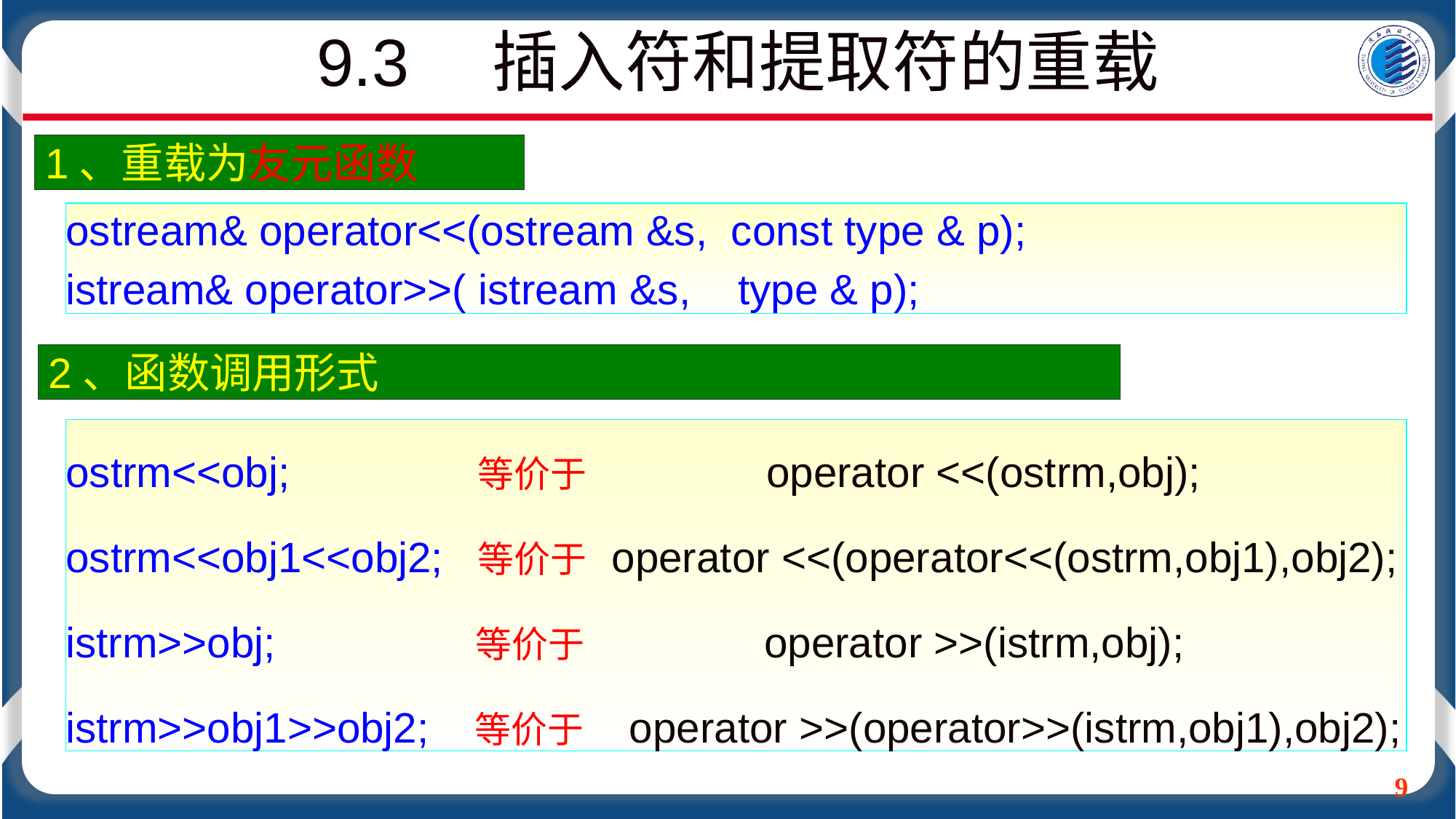

# 9.3　插入符和提取符的重载
1、重载为友元函数
ostream& operator<<(ostream &s,  const type & p);
istream& operator>>( istream &s,    type & p);
2、函数调用形式
ostrm<<obj;               等价于　　　　operator <<(ostrm,obj);
ostrm<<obj1<<obj2;  等价于  operator <<(operator<<(ostrm,obj1),obj2);
istrm>>obj;                等价于　　　　operator >>(istrm,obj);
istrm>>obj1>>obj2;   等价于　operator >>(operator>>(istrm,obj1),obj2);
9